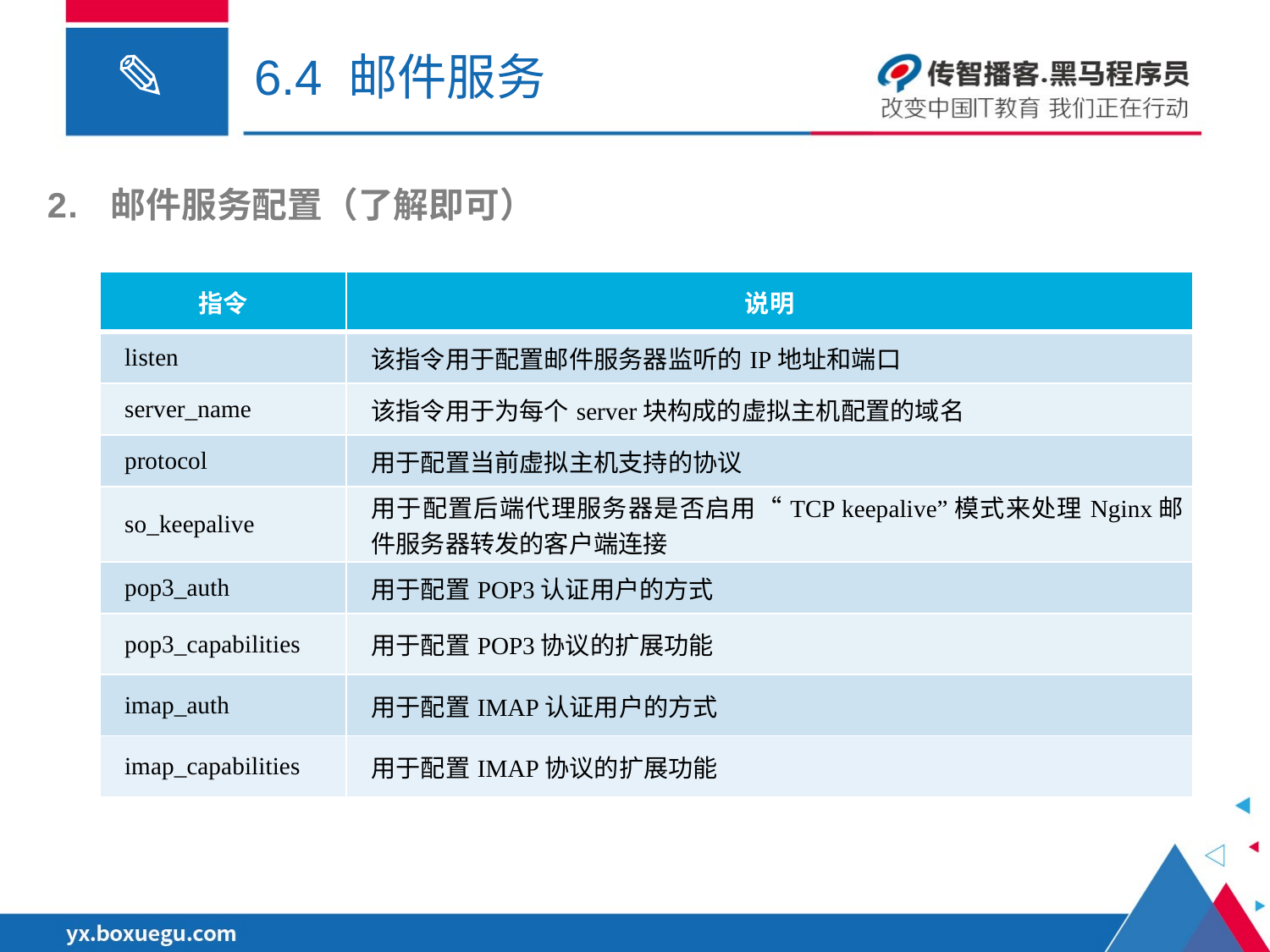

# 6.4 邮件服务
邮件服务配置（了解即可）
| 指令 | 说明 |
| --- | --- |
| listen | 该指令用于配置邮件服务器监听的IP地址和端口 |
| server\_name | 该指令用于为每个server块构成的虚拟主机配置的域名 |
| protocol | 用于配置当前虚拟主机支持的协议 |
| so\_keepalive | 用于配置后端代理服务器是否启用“TCP keepalive”模式来处理Nginx邮件服务器转发的客户端连接 |
| pop3\_auth | 用于配置POP3认证用户的方式 |
| pop3\_capabilities | 用于配置POP3协议的扩展功能 |
| imap\_auth | 用于配置IMAP认证用户的方式 |
| imap\_capabilities | 用于配置IMAP协议的扩展功能 |